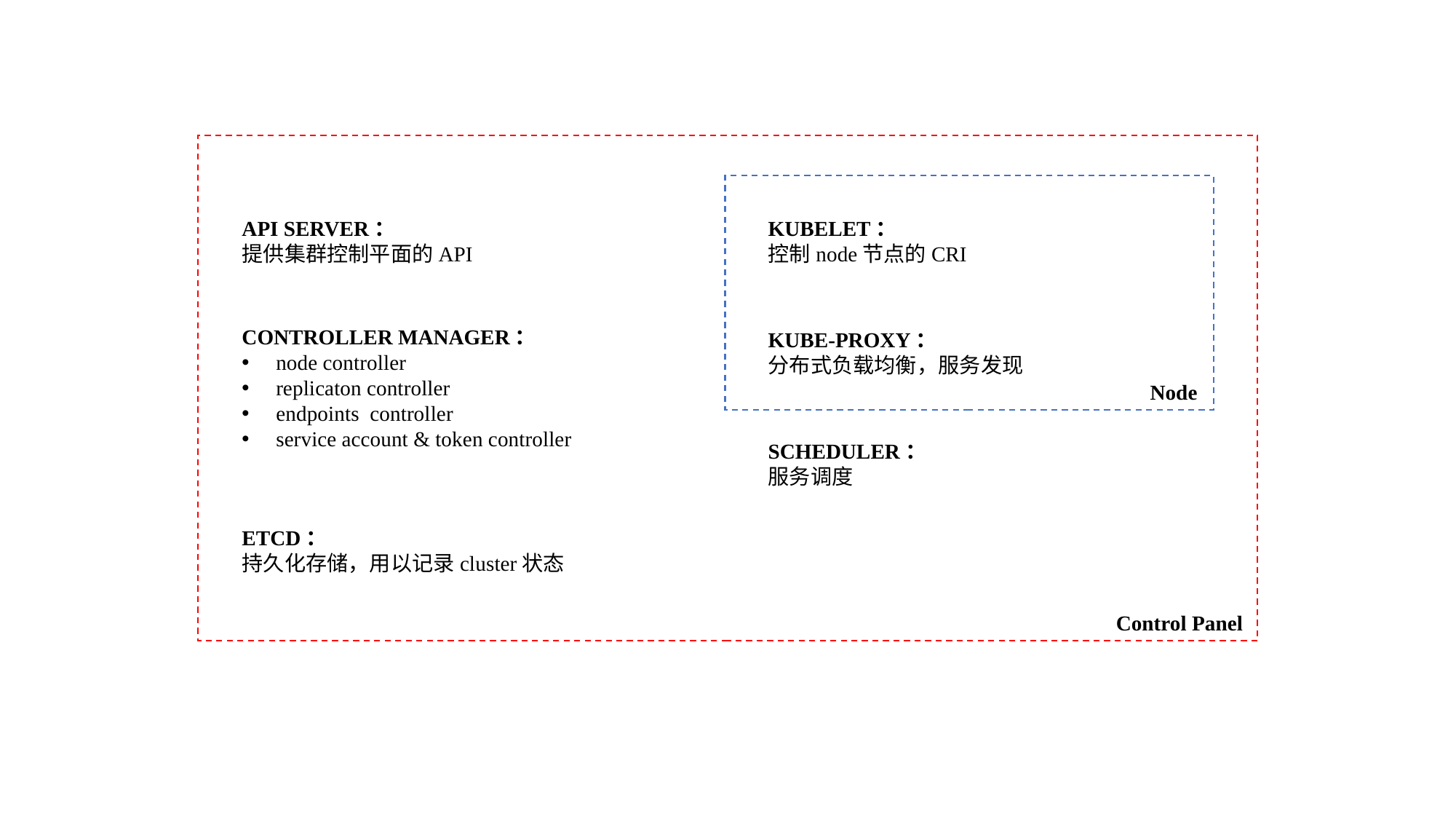

API SERVER：
提供集群控制平面的API
KUBELET：
控制node节点的CRI
CONTROLLER MANAGER：
node controller
replicaton controller
endpoints  controller
service account & token controller
KUBE-PROXY：
分布式负载均衡，服务发现
Node
SCHEDULER：
服务调度
ETCD：
持久化存储，用以记录cluster状态
Control Panel